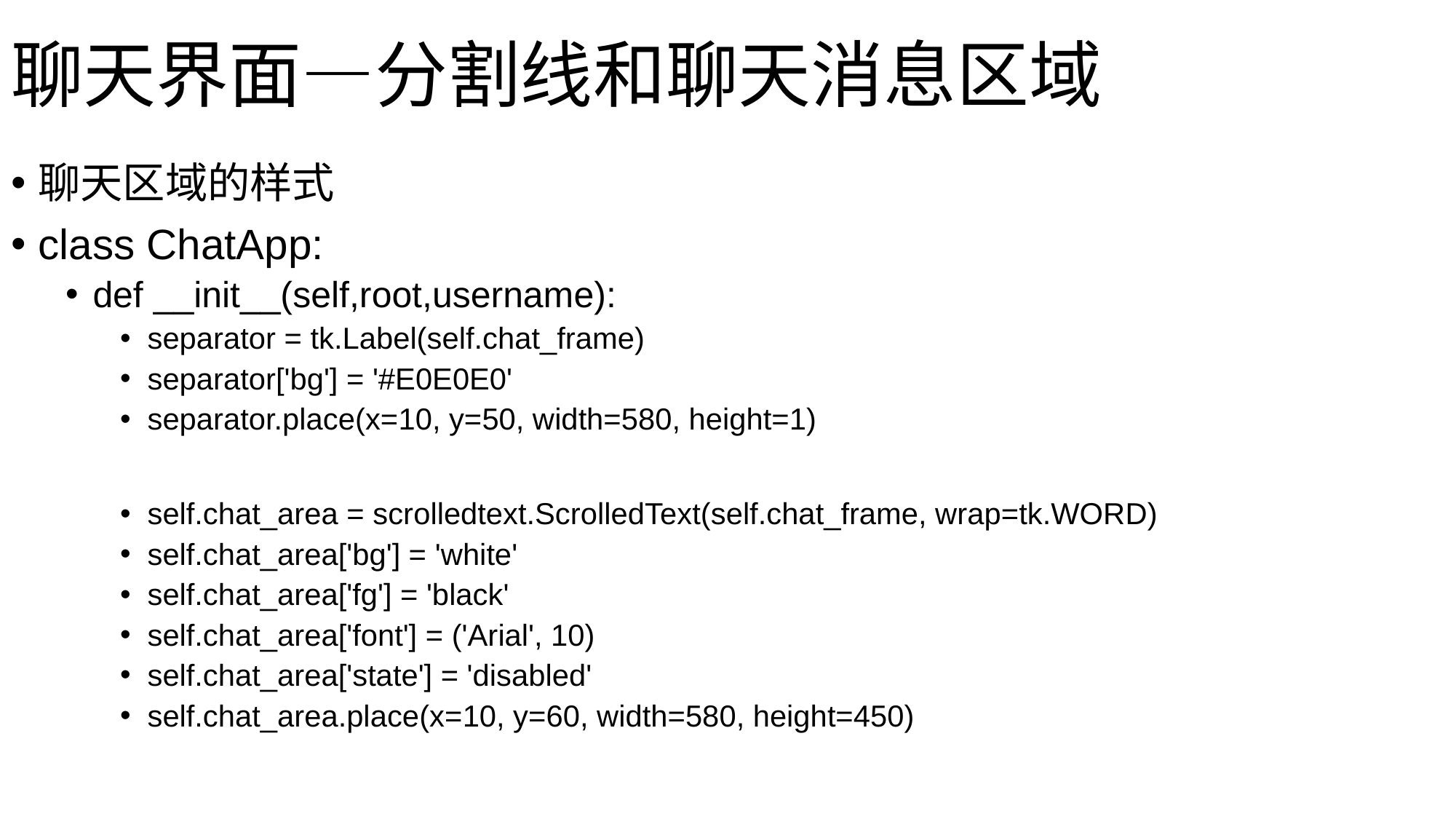

# 聊天界面—分割线和聊天消息区域
聊天区域的样式
class ChatApp:
def __init__(self,root,username):
separator = tk.Label(self.chat_frame)
separator['bg'] = '#E0E0E0'
separator.place(x=10, y=50, width=580, height=1)

self.chat_area = scrolledtext.ScrolledText(self.chat_frame, wrap=tk.WORD)
self.chat_area['bg'] = 'white'
self.chat_area['fg'] = 'black'
self.chat_area['font'] = ('Arial', 10)
self.chat_area['state'] = 'disabled'
self.chat_area.place(x=10, y=60, width=580, height=450)